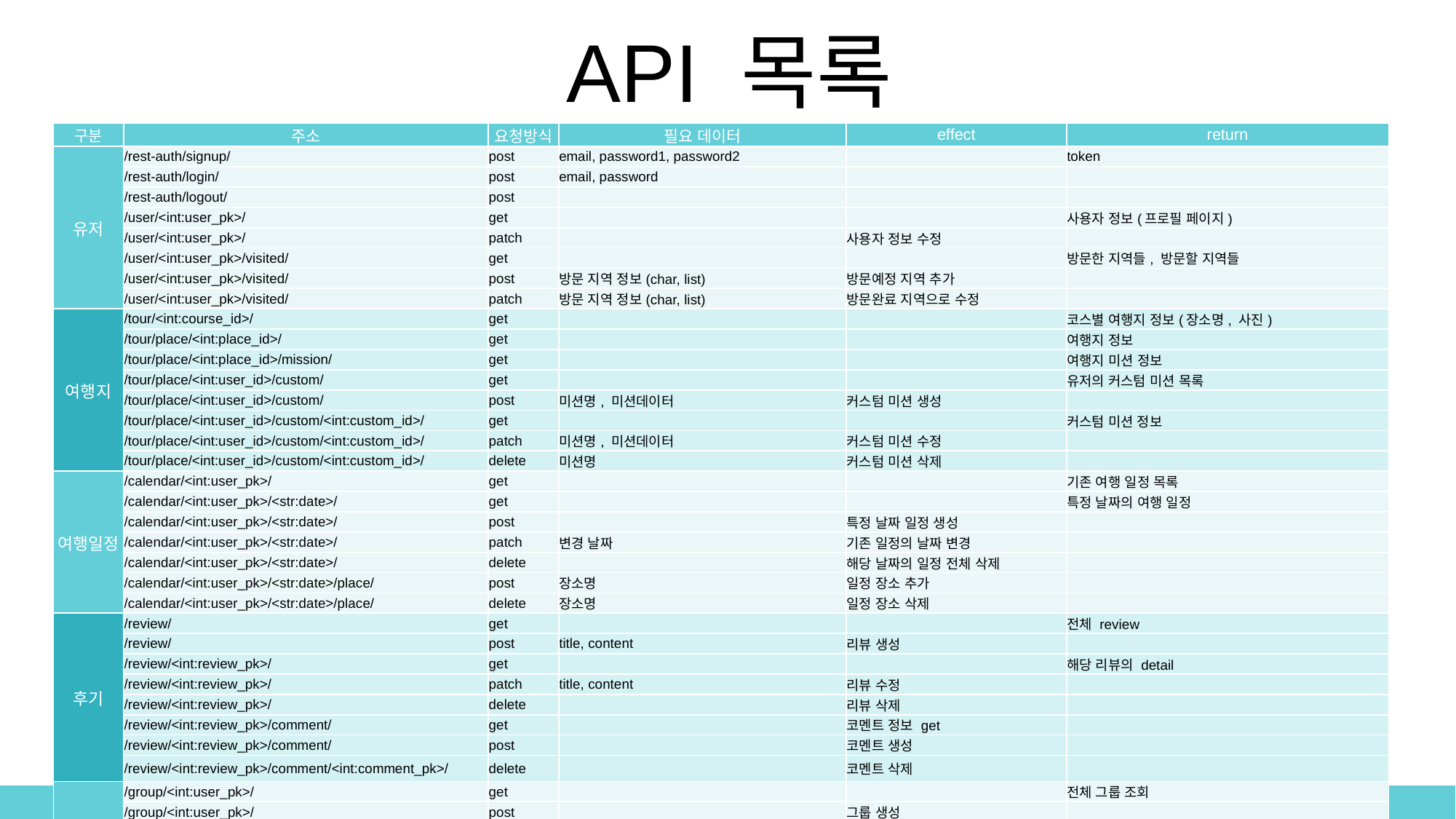

API 목록
| 구분 | 주소 | 요청방식 | 필요 데이터 | effect | return |
| --- | --- | --- | --- | --- | --- |
| 유저 | /rest-auth/signup/ | post | email, password1, password2 |  | token |
|  | /rest-auth/login/ | post | email, password |  |  |
|  | /rest-auth/logout/ | post |  |  |  |
|  | /user/<int:user\_pk>/ | get |  |  | 사용자 정보(프로필 페이지) |
|  | /user/<int:user\_pk>/ | patch |  | 사용자 정보 수정 |  |
|  | /user/<int:user\_pk>/visited/ | get |  |  | 방문한 지역들, 방문할 지역들 |
|  | /user/<int:user\_pk>/visited/ | post | 방문 지역 정보(char, list) | 방문예정 지역 추가 |  |
|  | /user/<int:user\_pk>/visited/ | patch | 방문 지역 정보(char, list) | 방문완료 지역으로 수정 |  |
| 여행지 | /tour/<int:course\_id>/ | get |  |  | 코스별 여행지 정보(장소명, 사진) |
|  | /tour/place/<int:place\_id>/ | get |  |  | 여행지 정보 |
|  | /tour/place/<int:place\_id>/mission/ | get |  |  | 여행지 미션 정보 |
|  | /tour/place/<int:user\_id>/custom/ | get |  |  | 유저의 커스텀 미션 목록 |
|  | /tour/place/<int:user\_id>/custom/ | post | 미션명, 미션데이터 | 커스텀 미션 생성 |  |
|  | /tour/place/<int:user\_id>/custom/<int:custom\_id>/ | get |  |  | 커스텀 미션 정보 |
|  | /tour/place/<int:user\_id>/custom/<int:custom\_id>/ | patch | 미션명, 미션데이터 | 커스텀 미션 수정 |  |
|  | /tour/place/<int:user\_id>/custom/<int:custom\_id>/ | delete | 미션명 | 커스텀 미션 삭제 |  |
| 여행일정 | /calendar/<int:user\_pk>/ | get |  |  | 기존 여행 일정 목록 |
|  | /calendar/<int:user\_pk>/<str:date>/ | get |  |  | 특정 날짜의 여행 일정 |
|  | /calendar/<int:user\_pk>/<str:date>/ | post |  | 특정 날짜 일정 생성 |  |
|  | /calendar/<int:user\_pk>/<str:date>/ | patch | 변경 날짜 | 기존 일정의 날짜 변경 |  |
|  | /calendar/<int:user\_pk>/<str:date>/ | delete |  | 해당 날짜의 일정 전체 삭제 |  |
|  | /calendar/<int:user\_pk>/<str:date>/place/ | post | 장소명 | 일정 장소 추가 |  |
|  | /calendar/<int:user\_pk>/<str:date>/place/ | delete | 장소명 | 일정 장소 삭제 |  |
| 후기 | /review/ | get |  |  | 전체 review |
|  | /review/ | post | title, content | 리뷰 생성 |  |
|  | /review/<int:review\_pk>/ | get |  |  | 해당 리뷰의 detail |
|  | /review/<int:review\_pk>/ | patch | title, content | 리뷰 수정 |  |
|  | /review/<int:review\_pk>/ | delete |  | 리뷰 삭제 |  |
|  | /review/<int:review\_pk>/comment/ | get |  | 코멘트 정보 get |  |
|  | /review/<int:review\_pk>/comment/ | post |  | 코멘트 생성 |  |
|  | /review/<int:review\_pk>/comment/<int:comment\_pk>/ | delete |  | 코멘트 삭제 |  |
| 그룹 | /group/<int:user\_pk>/ | get |  |  | 전체 그룹 조회 |
|  | /group/<int:user\_pk>/ | post |  | 그룹 생성 |  |
|  | /group/<int:user\_pk>/<int:group\_pk>/ | get |  |  | 해당 그룹 조회 ( 일정, 멤버 등 ) |
|  | /group/<int:user\_pk>/<int:group\_pk>/ | patch | 일정 정보, 멤버 정보 | 그룹 정보 수정 |  |
|  | /group/<int:user\_pk>/<int:group\_pk>/ | delete |  | 그룹 삭제 |  |
|  | /group/<int:user\_pk>/<int:group\_pk>/notice/ | post | 공지할 내용, 그룹장만 가능 | 그룹원에게 공지 |  |